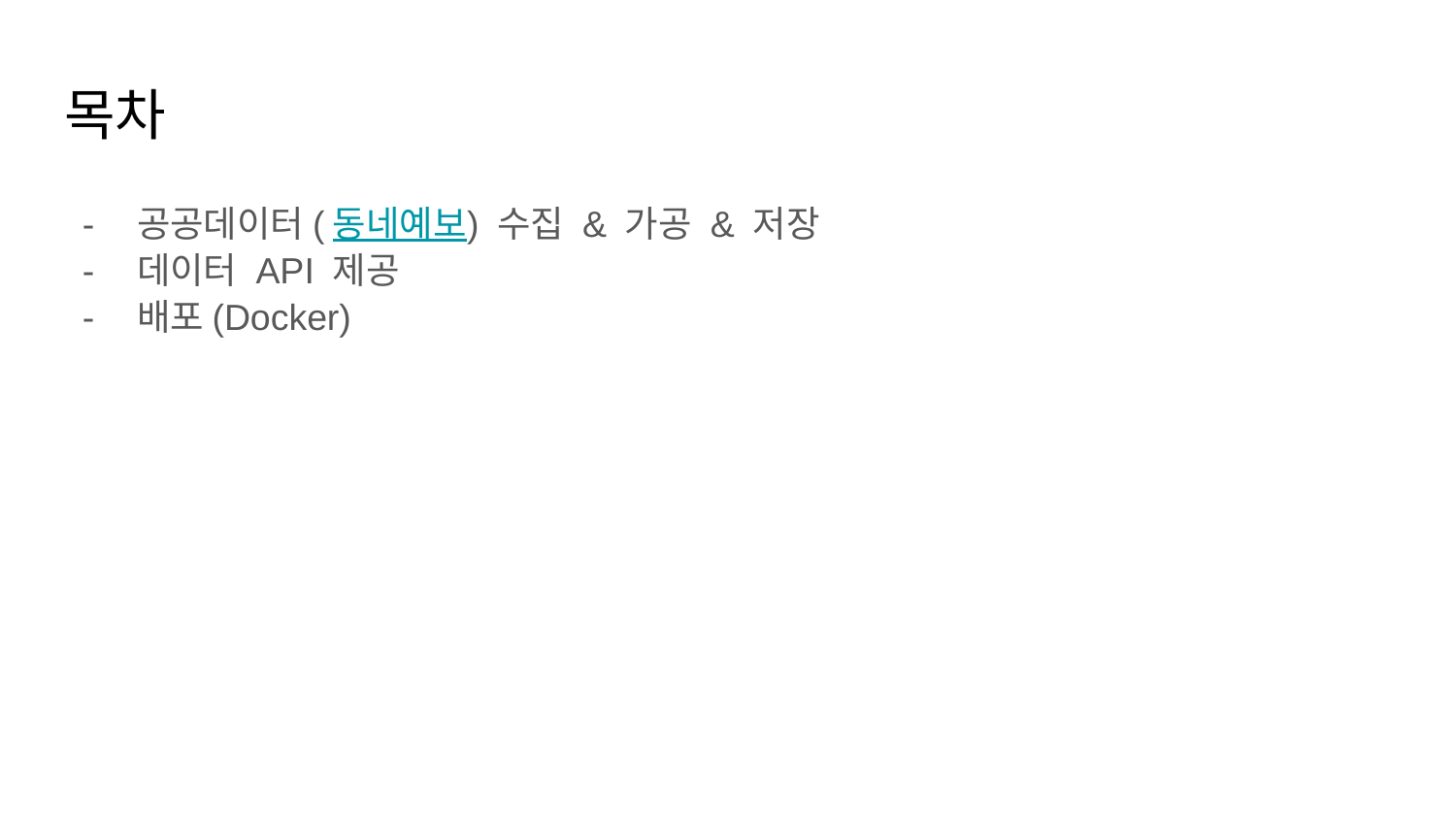

# 목차
공공데이터(동네예보) 수집 & 가공 & 저장
데이터 API 제공
배포(Docker)